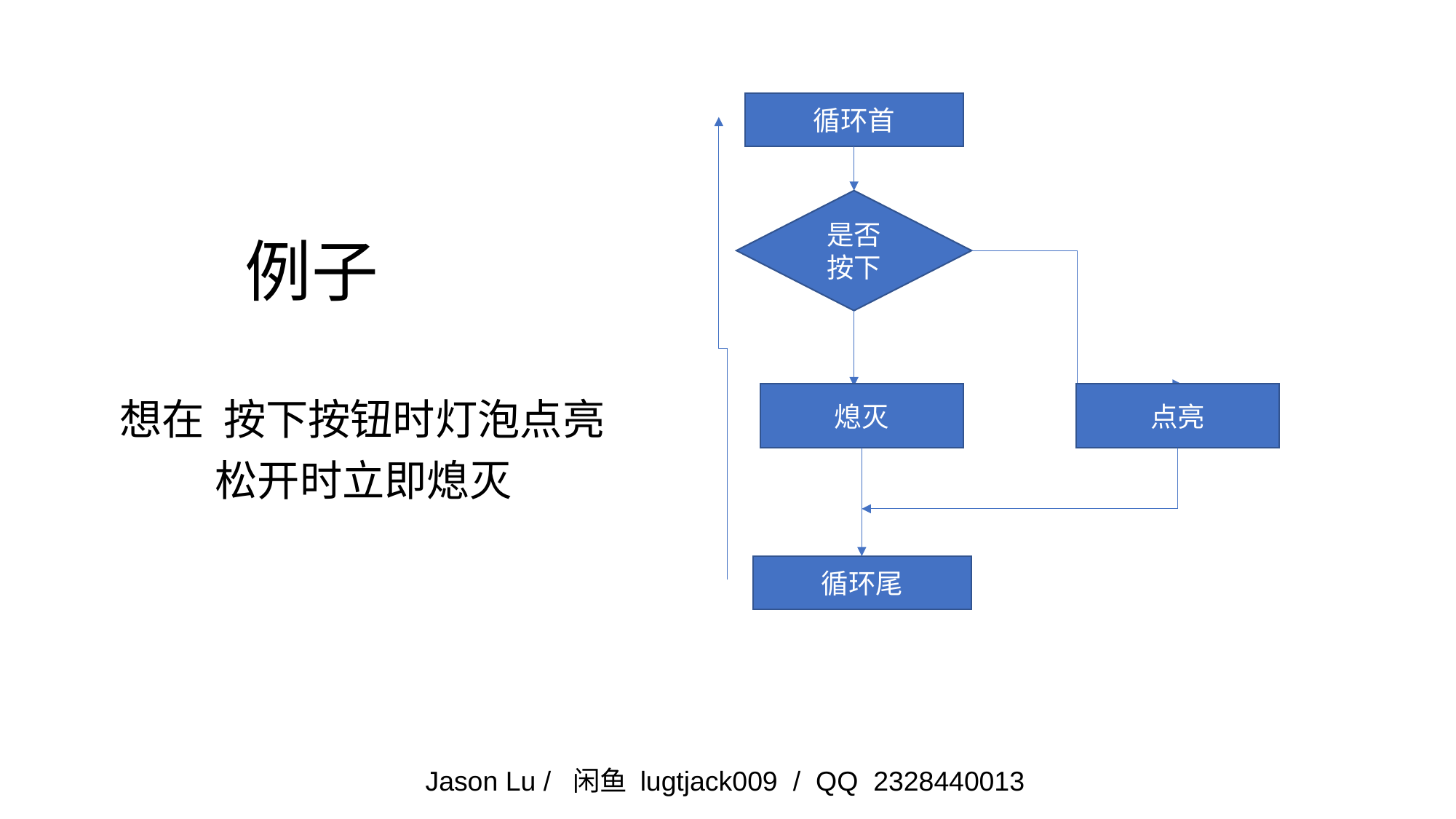

循环首
是否
按下
# 例子
熄灭
点亮
想在  按下按钮时灯泡点亮
         松开时立即熄灭

循环尾